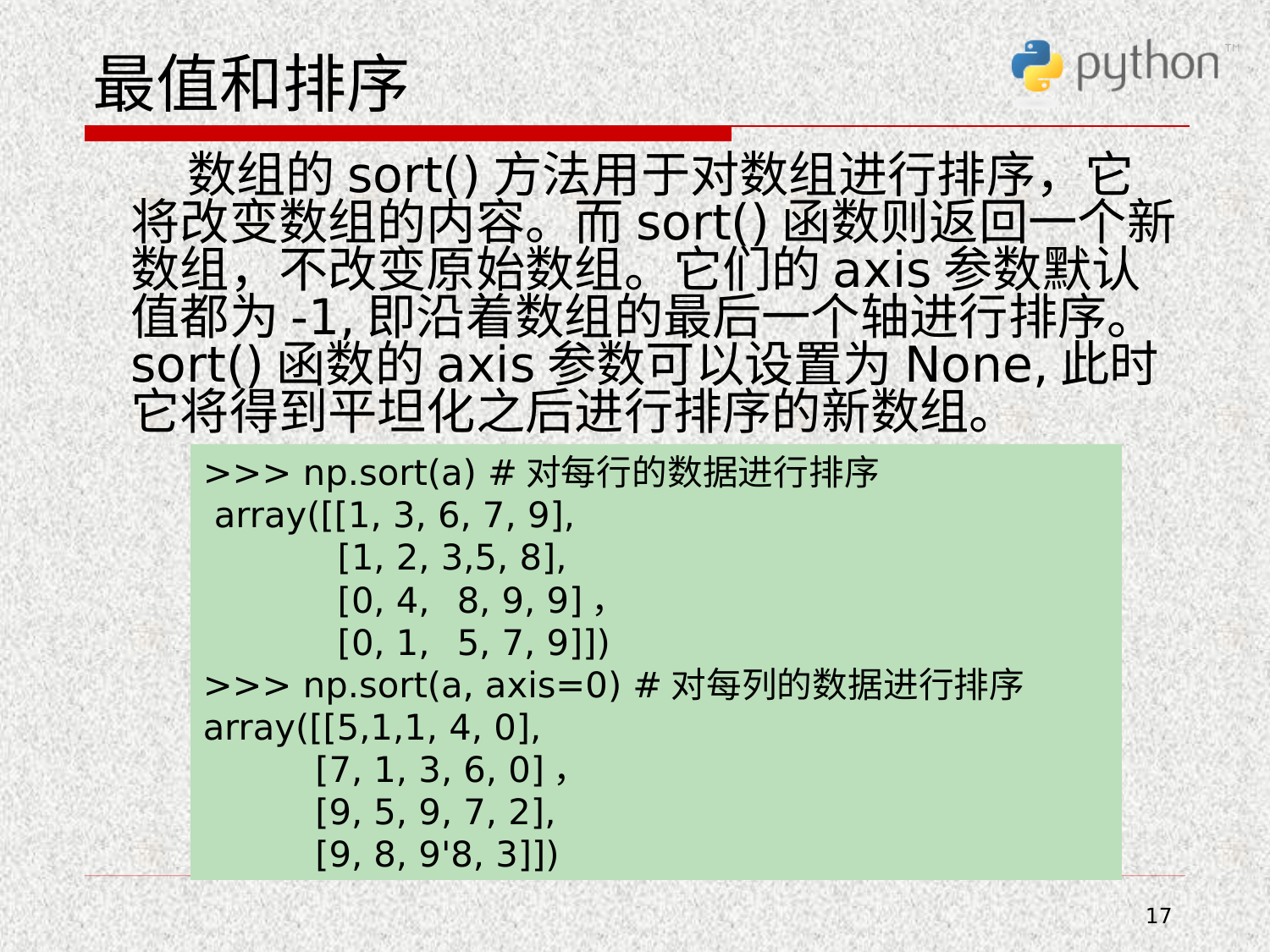

# 最值和排序
          数组的sort()方法用于对数组进行排序，它将改变数组的内容。而sort()函数则返回一个新数组，不改变原始数组。它们的axis参数默认值都为-1,即沿着数组的最后一个轴进行排序。 sort()函数的axis参数可以设置为None,此时它将得到平坦化之后进行排序的新数组。

>>> np.sort(a) #对每行的数据进行排序
 array([[1, 3, 6, 7, 9],
            [1, 2, 3,5, 8],
            [0, 4,	8, 9, 9]，
            [0, 1,	5, 7, 9]])
>>> np.sort(a, axis=0) #对每列的数据进行排序 array([[5,1,1, 4, 0],
          [7, 1, 3, 6, 0]，
          [9, 5, 9, 7, 2],
          [9, 8, 9'8, 3]])
17